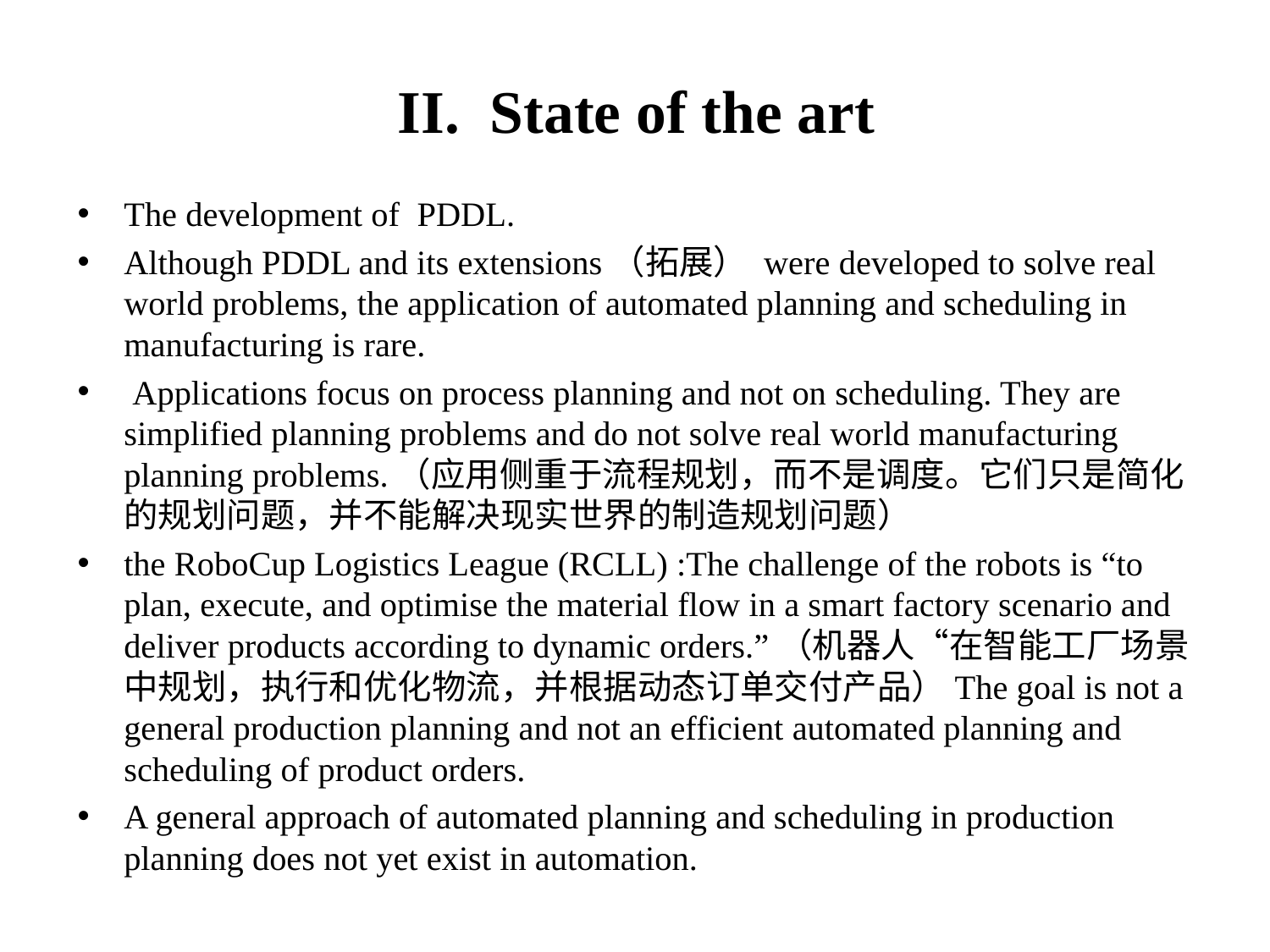

# II.  State of the art
The development of  PDDL.
Although PDDL and its extensions（拓展） were developed to solve real world problems, the application of automated planning and scheduling in manufacturing is rare.
 Applications focus on process planning and not on scheduling. They are simplified planning problems and do not solve real world manufacturing planning problems.（应用侧重于流程规划，而不是调度。它们只是简化的规划问题，并不能解决现实世界的制造规划问题）
the RoboCup Logistics League (RCLL) :The challenge of the robots is “to plan, execute, and optimise the material flow in a smart factory scenario and deliver products according to dynamic orders.”（机器人“在智能工厂场景中规划，执行和优化物流，并根据动态订单交付产品）The goal is not a general production planning and not an efficient automated planning and scheduling of product orders.
A general approach of automated planning and scheduling in production planning does not yet exist in automation.